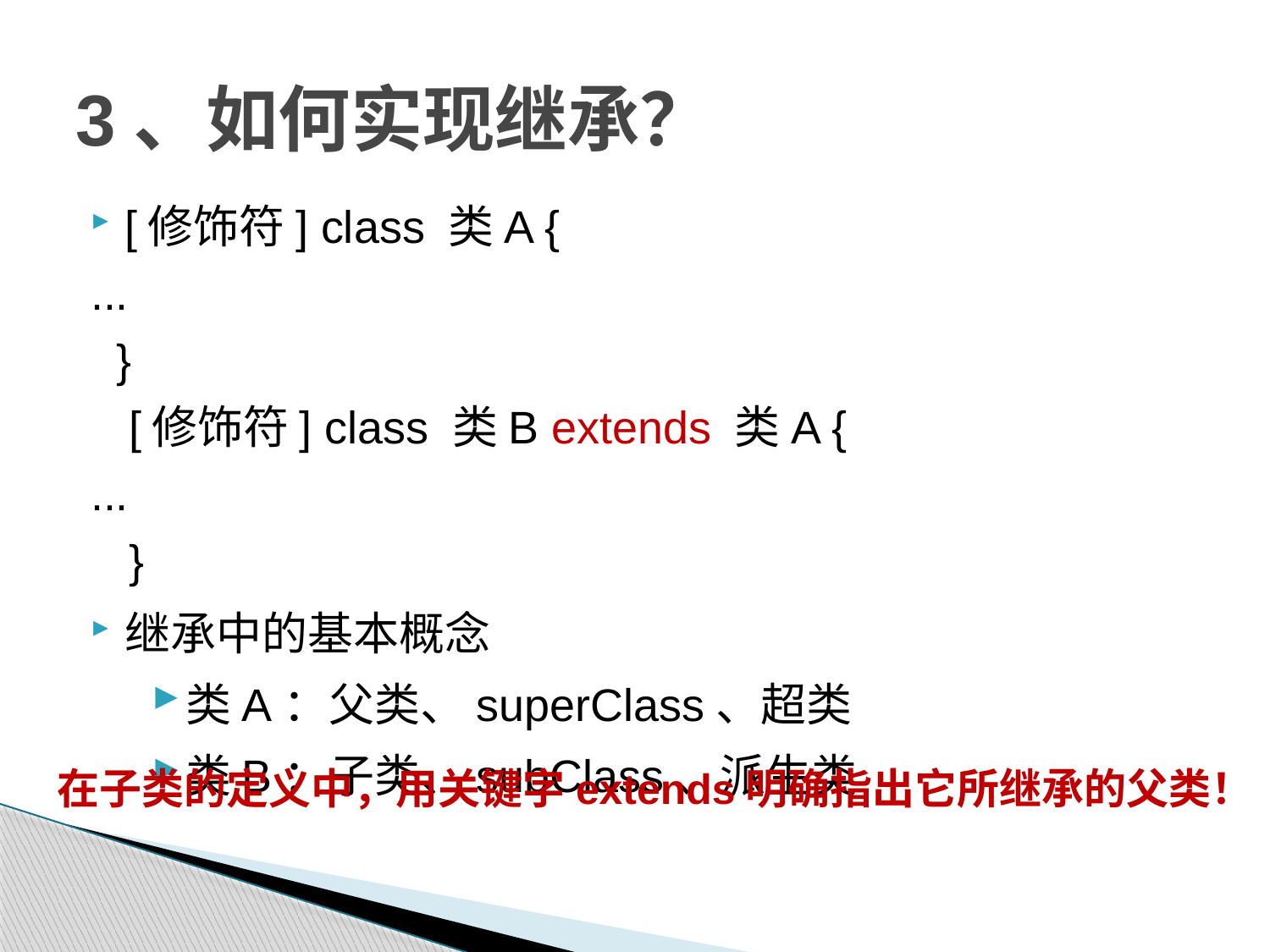

# 3、如何实现继承？
[修饰符] class 类A {
	...
  }
   [修饰符] class 类B extends 类A {
	...
   }
继承中的基本概念
类A：父类、superClass、超类
类B：子类、subClass、派生类

在子类的定义中，用关键字extends明确指出它所继承的父类！